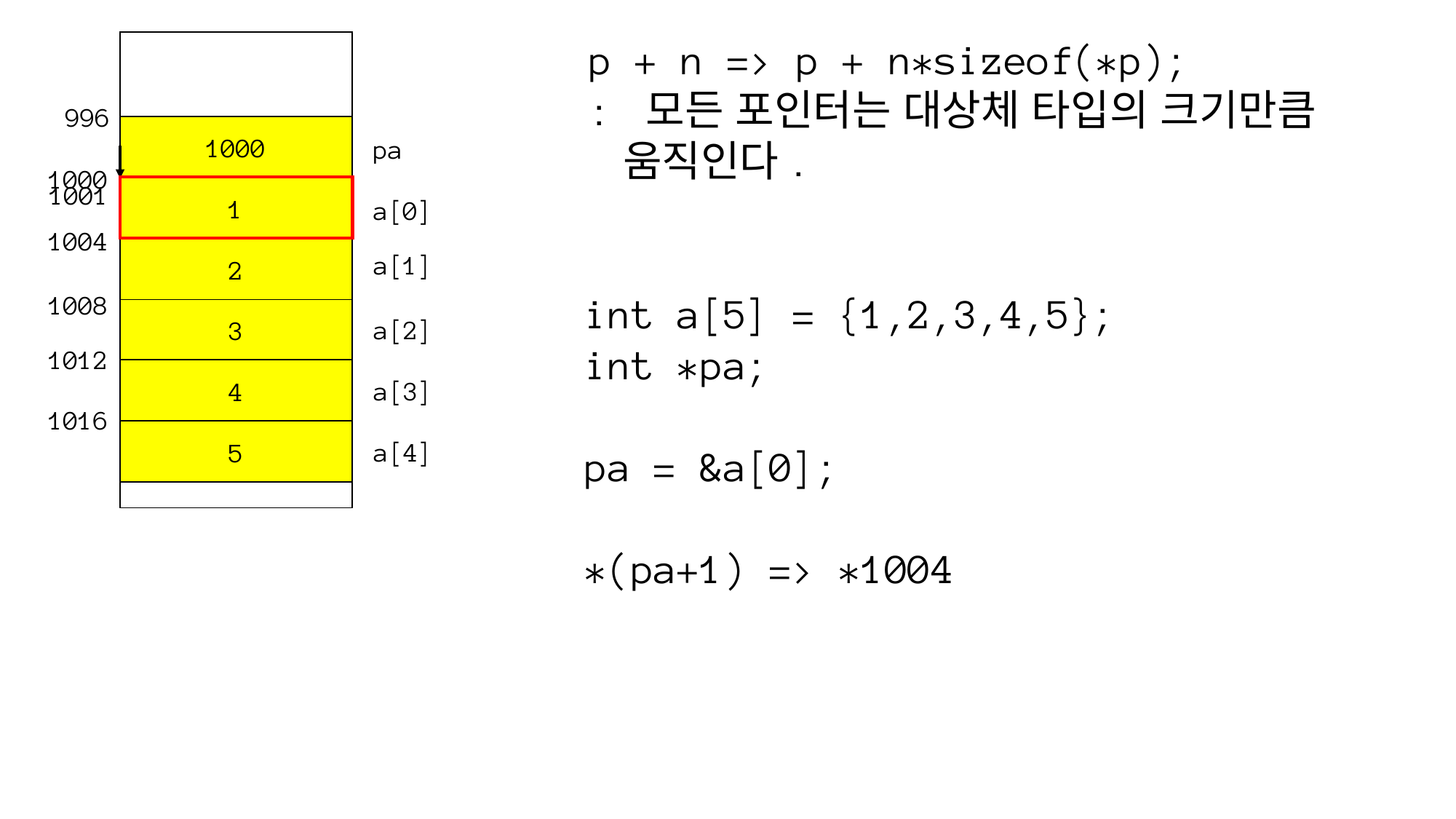

p + n => p + n*sizeof(*p);
: 모든 포인터는 대상체 타입의 크기만큼
  움직인다.

996
1000
pa
1000

1001

1
a[0]
1004
2
a[1]
int a[5] = {1,2,3,4,5};
int *pa;

pa = &a[0];

*(pa+1) => *1004
1008
3
a[2]
1012
4
a[3]
1016

5
a[4]